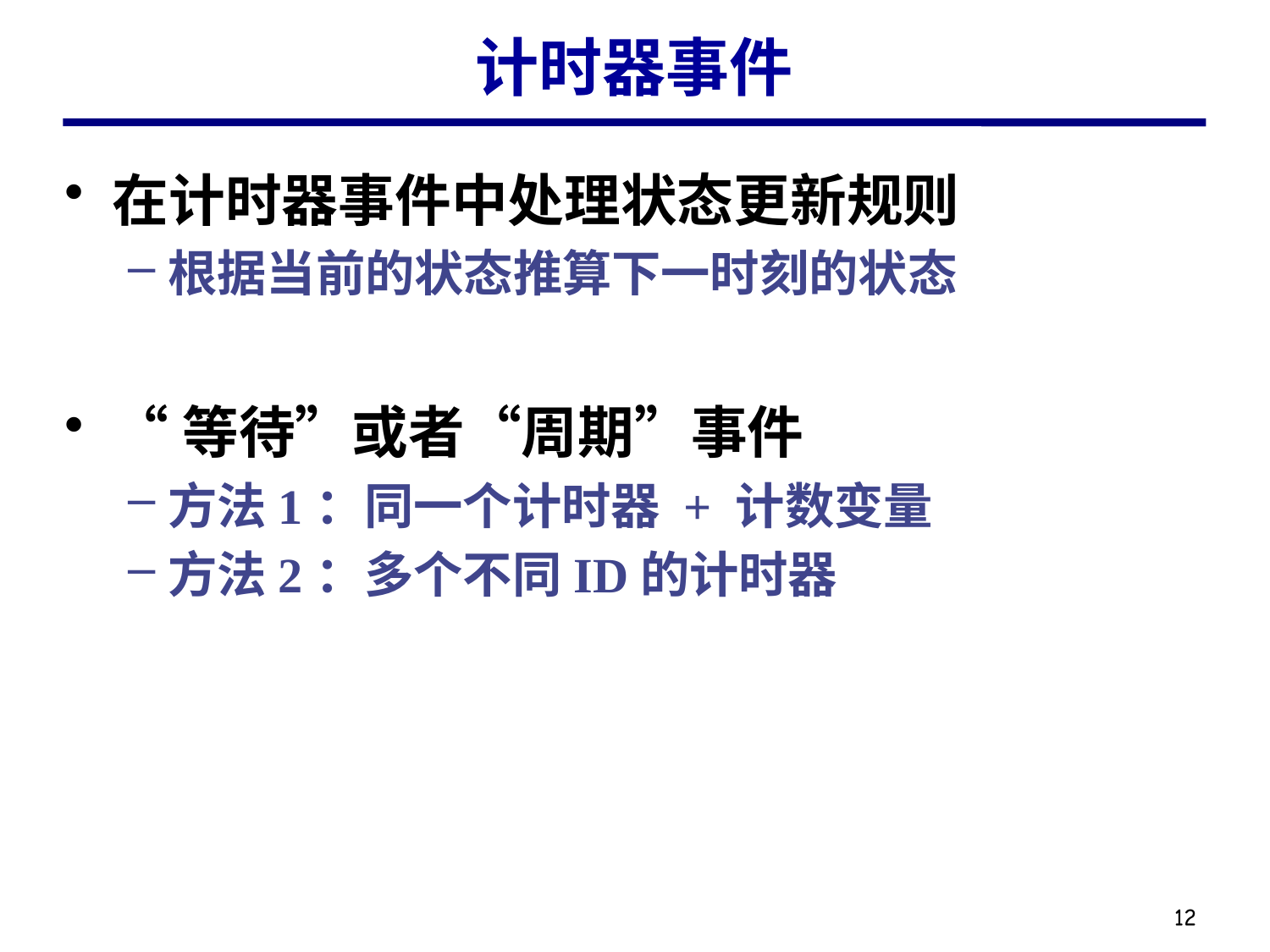

# 计时器事件
在计时器事件中处理状态更新规则
根据当前的状态推算下一时刻的状态

“等待”或者“周期”事件
方法1：同一个计时器 + 计数变量
方法2：多个不同ID的计时器